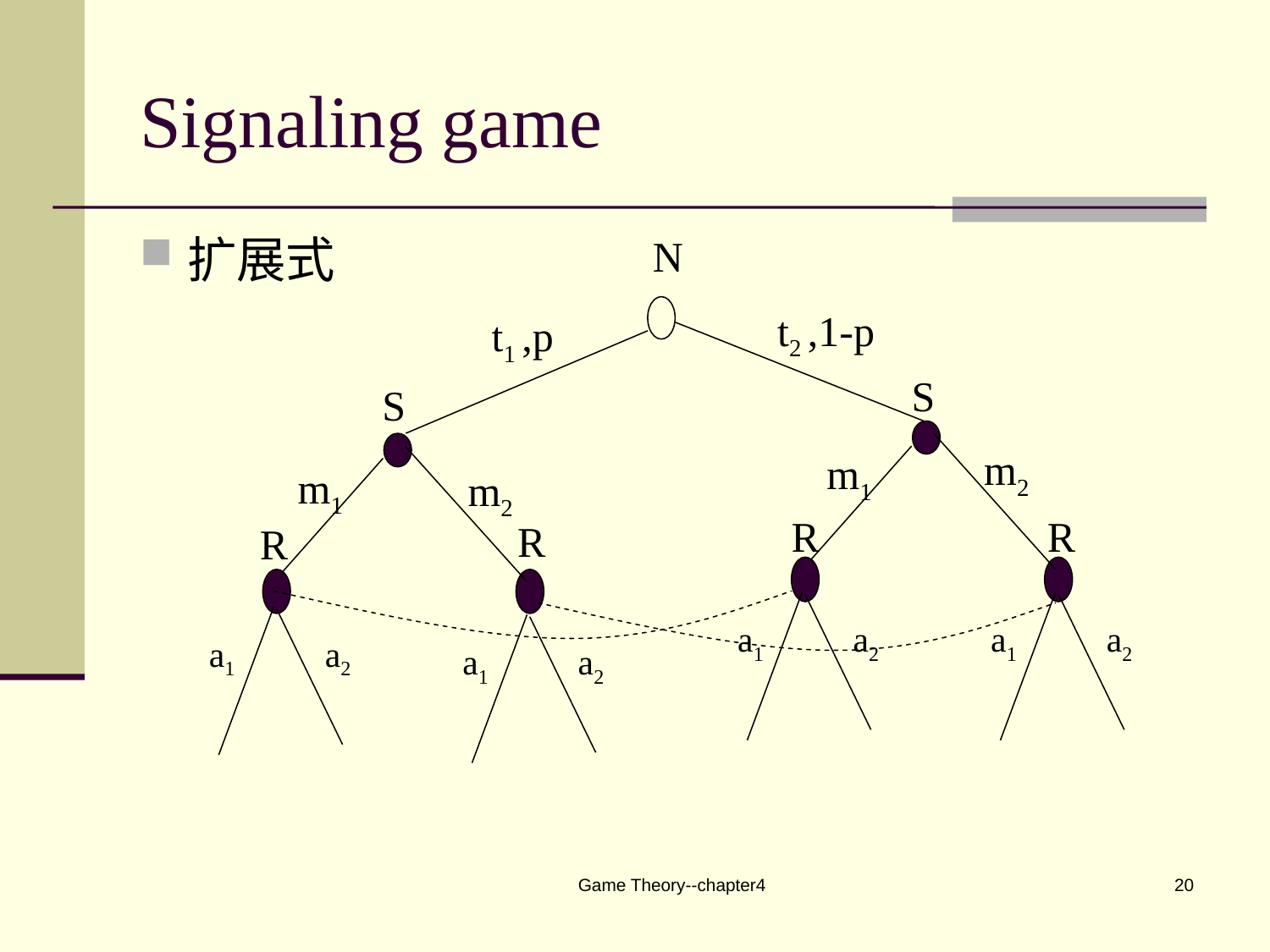

# Signaling game
扩展式

N

t2 ,1-p
t1 ,p

S
S

m2
m1

m1
m2

R
R
R
R

a1
a2
a1
a2

a1
a2
a1
a2
Game Theory--chapter4
20